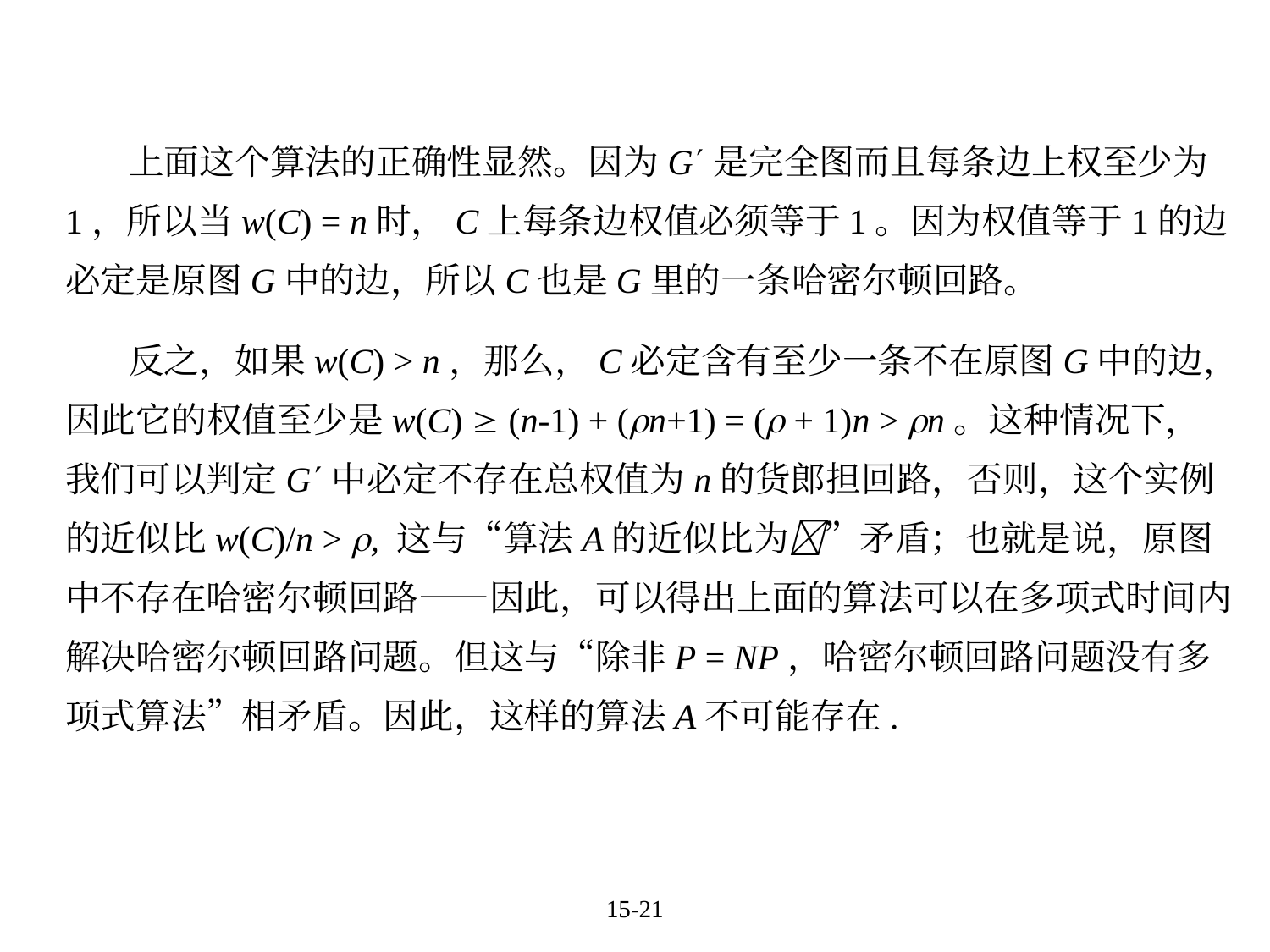

上面这个算法的正确性显然。因为G′是完全图而且每条边上权至少为1，所以当w(C) = n时，C上每条边权值必须等于1。因为权值等于1的边必定是原图G中的边，所以C也是G里的一条哈密尔顿回路。
反之，如果w(C) > n，那么，C必定含有至少一条不在原图G中的边，因此它的权值至少是w(C) ≥ (n-1) + (ρn+1) = (ρ + 1)n > ρn。这种情况下，我们可以判定G′中必定不存在总权值为n的货郎担回路，否则，这个实例的近似比w(C)/n > ρ, 这与“算法A的近似比为ρ”矛盾；也就是说，原图中不存在哈密尔顿回路——因此，可以得出上面的算法可以在多项式时间内解决哈密尔顿回路问题。但这与“除非P = NP，哈密尔顿回路问题没有多项式算法”相矛盾。因此，这样的算法A不可能存在.
15-21